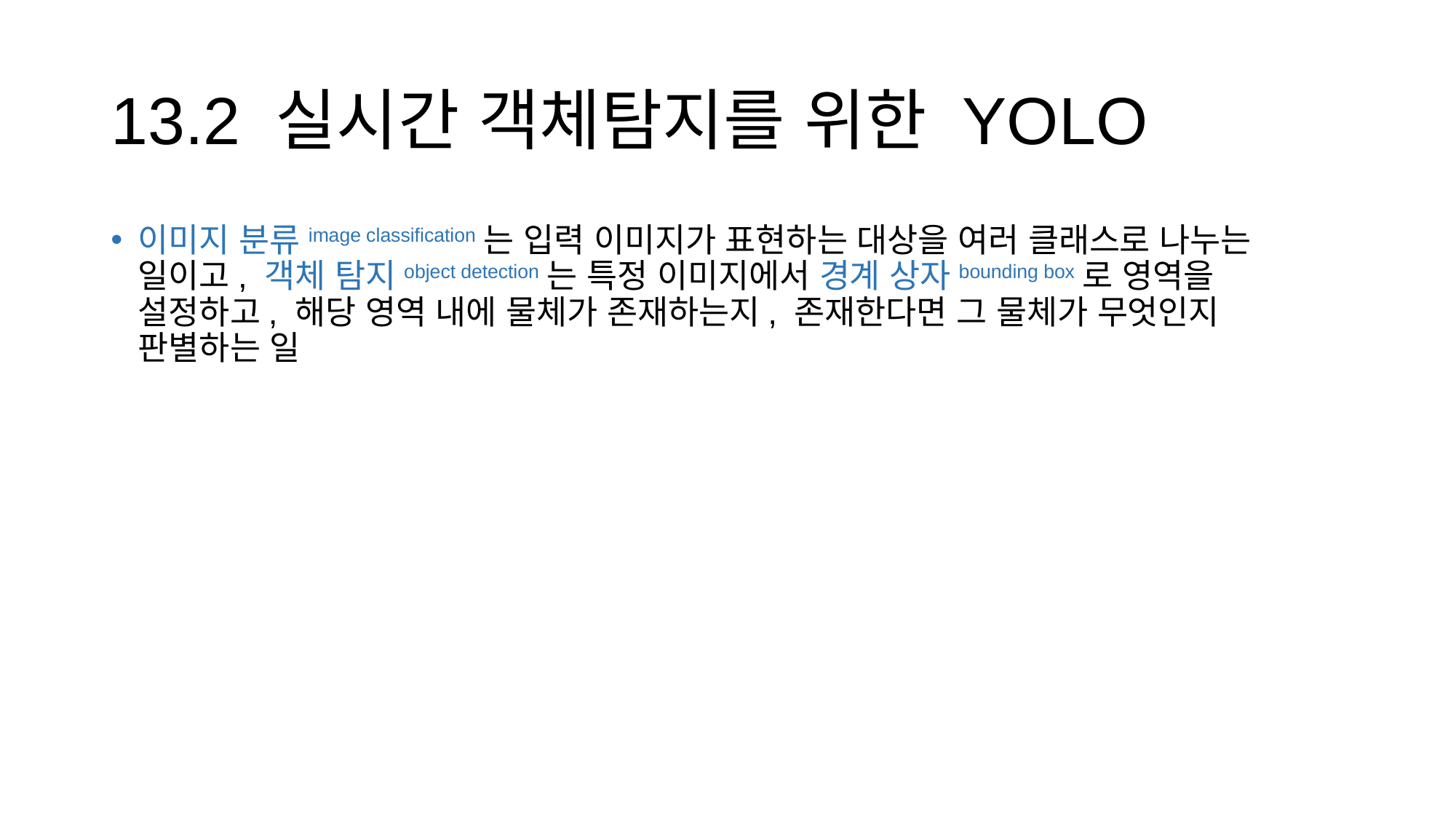

# 13.2 실시간 객체탐지를 위한 YOLO
이미지 분류image classification는 입력 이미지가 표현하는 대상을 여러 클래스로 나누는 일이고, 객체 탐지object detection는 특정 이미지에서 경계 상자bounding box로 영역을 설정하고, 해당 영역 내에 물체가 존재하는지, 존재한다면 그 물체가 무엇인지 판별하는 일